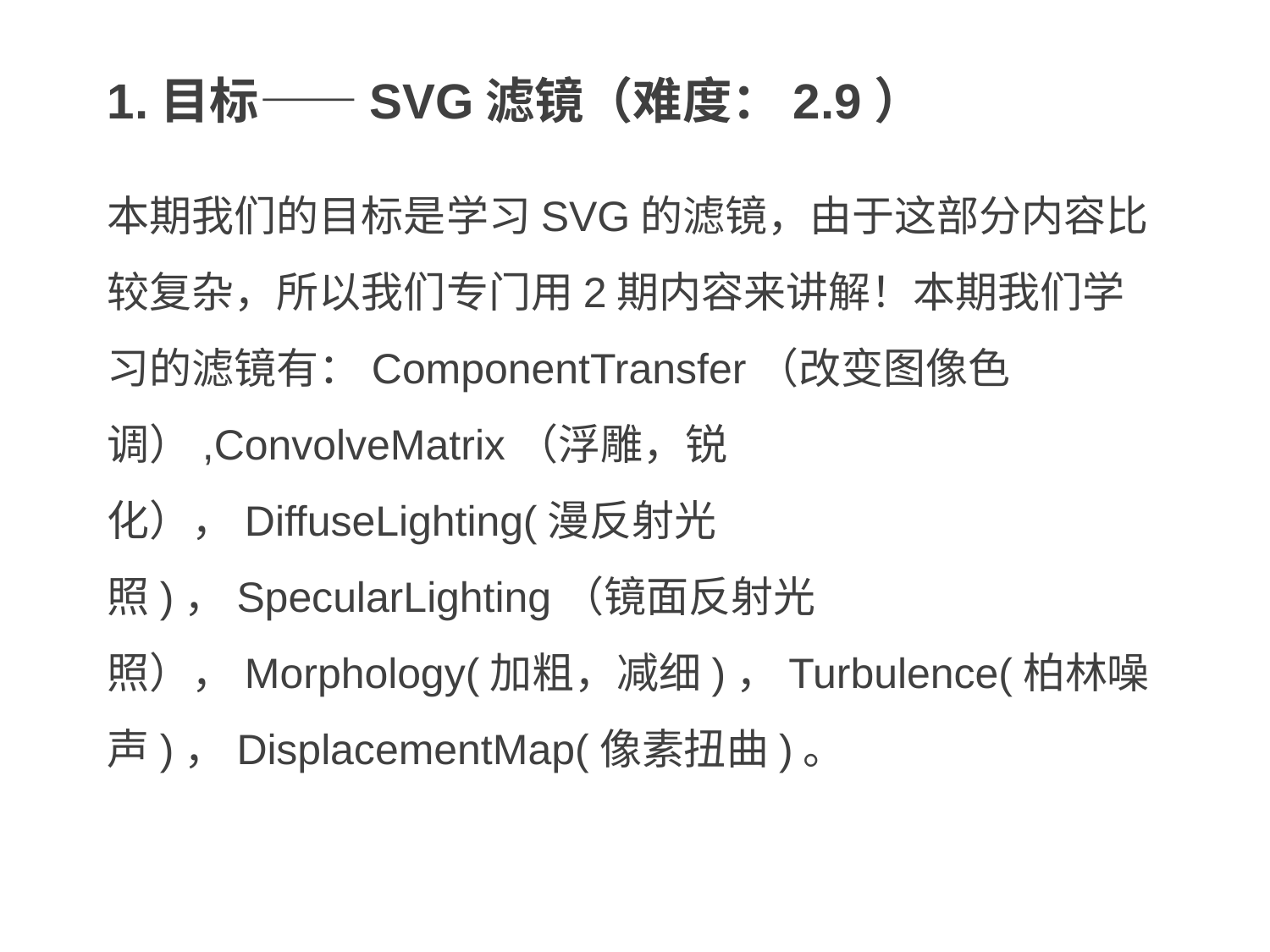

1.目标——SVG滤镜（难度：2.9）
本期我们的目标是学习SVG的滤镜，由于这部分内容比较复杂，所以我们专门用2期内容来讲解！本期我们学习的滤镜有：ComponentTransfer（改变图像色调）,ConvolveMatrix（浮雕，锐化），DiffuseLighting(漫反射光照)，SpecularLighting（镜面反射光照），Morphology(加粗，减细)，Turbulence(柏林噪声)，DisplacementMap(像素扭曲)。